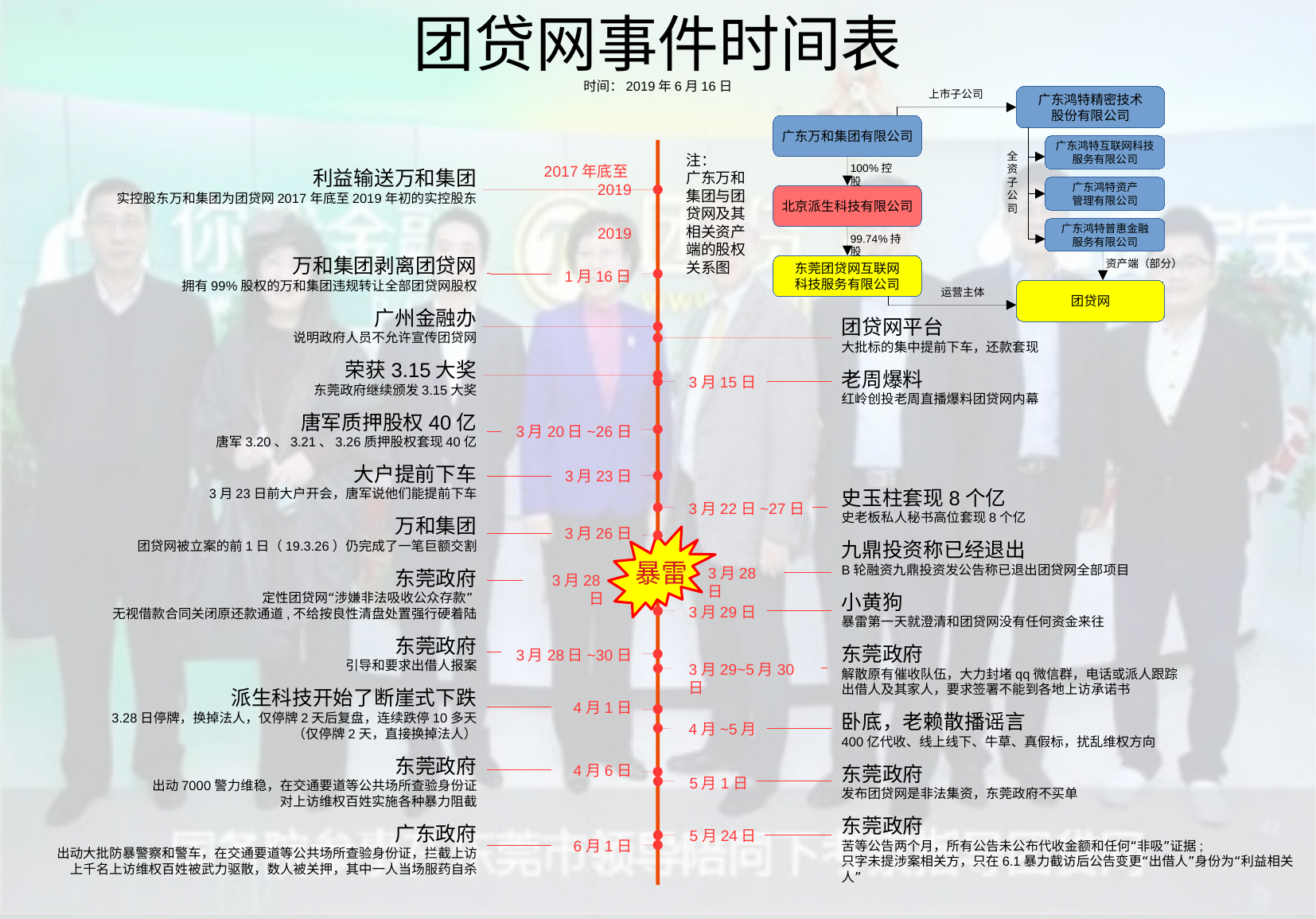

团贷网事件时间表
时间：2019年6月16日
上市子公司
广东鸿特精密技术
股份有限公司

广东万和集团有限公司

广东鸿特互联网科技
服务有限公司

全
资
子
公
司
注：
广东万和
集团与团
贷网及其
相关资产
端的股权
关系图
100%控股
2017年底至2019

利益输送万和集团
实控股东万和集团为团贷网2017年底至2019年初的实控股东

万和集团剥离团贷网
拥有99%股权的万和集团违规转让全部团贷网股权

广州金融办
说明政府人员不允许宣传团贷网

荣获3.15大奖
东莞政府继续颁发3.15大奖

唐军质押股权40亿
唐军3.20、3.21、3.26质押股权套现40亿

大户提前下车
3月23日前大户开会，唐军说他们能提前下车

万和集团
团贷网被立案的前1日（19.3.26）仍完成了一笔巨额交割

东莞政府
定性团贷网“涉嫌非法吸收公众存款”
无视借款合同关闭原还款通道,不给按良性清盘处置强行硬着陆

东莞政府
引导和要求出借人报案

派生科技开始了断崖式下跌
3.28日停牌，换掉法人，仅停牌2天后复盘，连续跌停10多天
（仅停牌2天，直接换掉法人）

东莞政府
出动7000警力维稳，在交通要道等公共场所查验身份证
对上访维权百姓实施各种暴力阻截

广东政府
出动大批防暴警察和警车，在交通要道等公共场所查验身份证，拦截上访
上千名上访维权百姓被武力驱散，数人被关押，其中一人当场服药自杀
广东鸿特资产
管理有限公司
北京派生科技有限公司

2019
广东鸿特普惠金融
服务有限公司
99.74%持股

资产端（部分）

东莞团贷网互联网
科技服务有限公司
1月16日

运营主体
团贷网

团贷网平台
大批标的集中提前下车，还款套现

老周爆料
红岭创投老周直播爆料团贷网内幕

史玉柱套现8个亿
史老板私人秘书高位套现8个亿

九鼎投资称已经退出
B轮融资九鼎投资发公告称已退出团贷网全部项目

小黄狗
暴雷第一天就澄清和团贷网没有任何资金来往

东莞政府
解散原有催收队伍，大力封堵qq微信群，电话或派人跟踪
出借人及其家人，要求签署不能到各地上访承诺书

卧底，老赖散播谣言
400亿代收、线上线下、牛草、真假标，扰乱维权方向

东莞政府
发布团贷网是非法集资，东莞政府不买单

东莞政府
苦等公告两个月，所有公告未公布代收金额和任何“非吸”证据;
只字未提涉案相关方，只在6.1暴力截访后公告变更“出借人”身份为“利益相关人”

3月15日

3月20日~26日

3月23日

3月22日~27日

3月26日

暴雷
3月28日

3月28日

3月29日

3月28日~30日

3月29~5月30日

4月1日

4月~5月

4月6日

5月1日

5月24日

6月1日